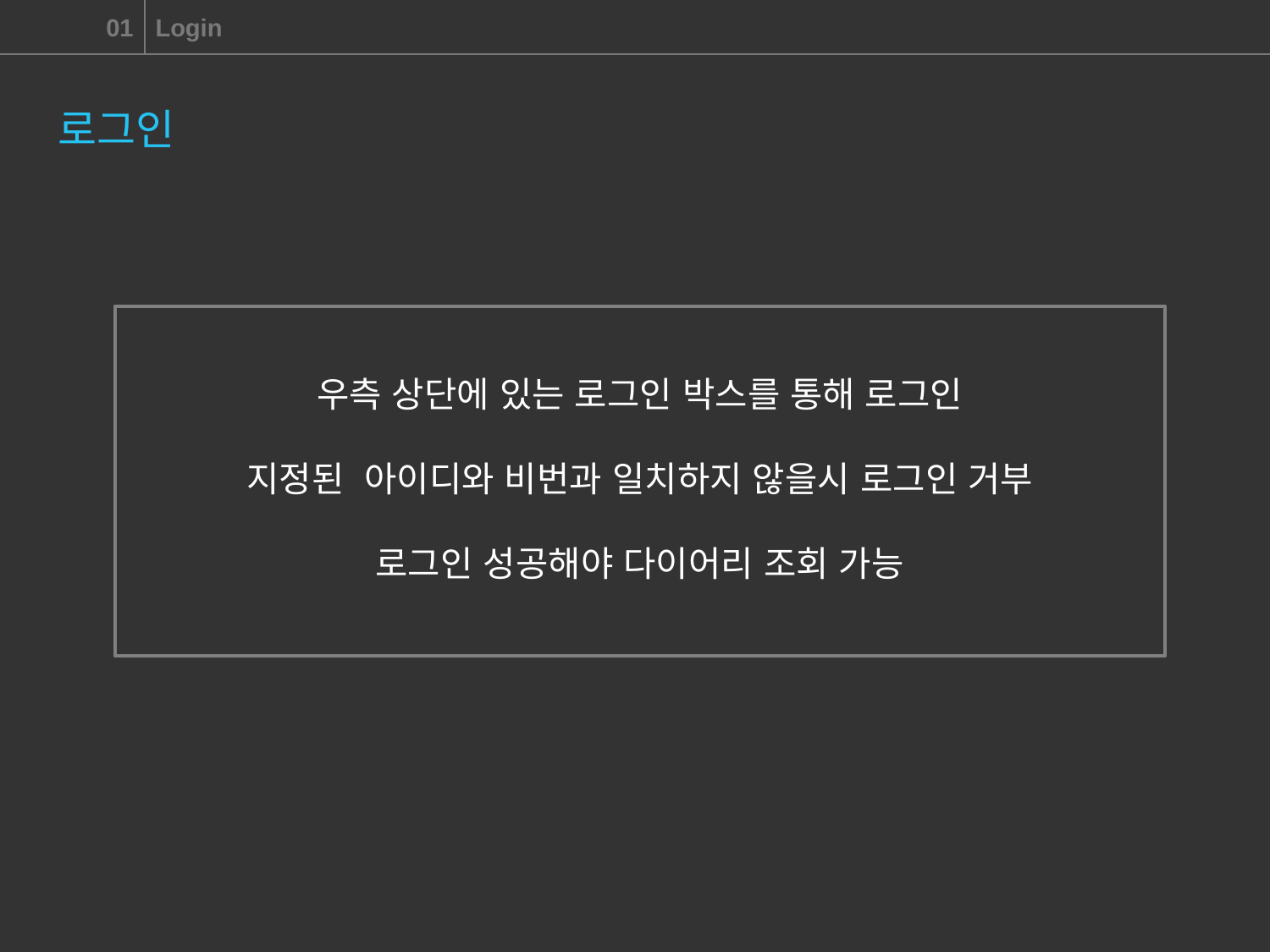

로그인

우측 상단에 있는 로그인 박스를 통해 로그인

지정된  아이디와 비번과 일치하지 않을시 로그인 거부

로그인 성공해야 다이어리 조회 가능